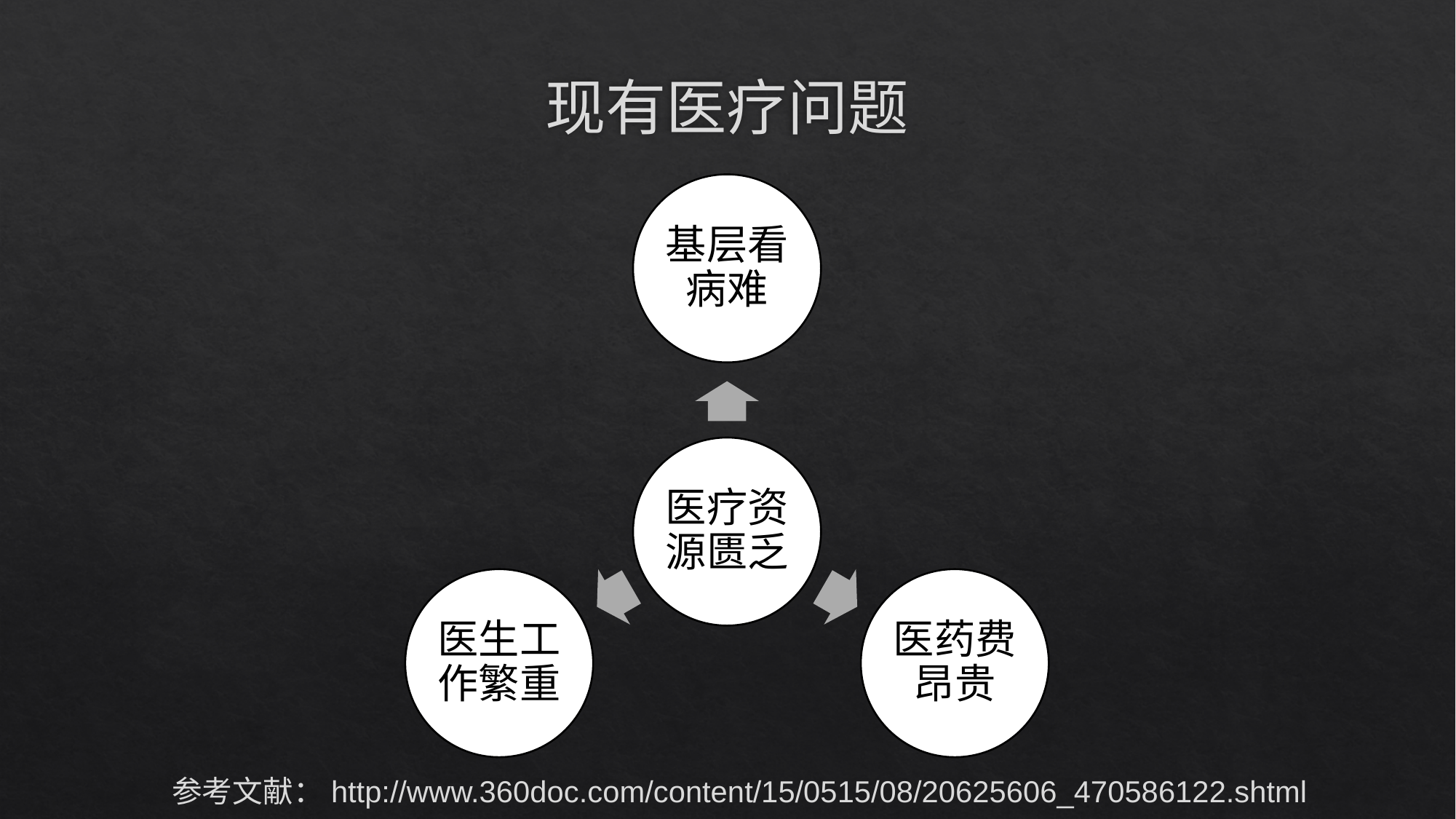

# 现有医疗问题
医疗资源匮乏

基层看病难

医药费昂贵

医生工作繁重
      参考文献：http://www.360doc.com/content/15/0515/08/20625606_470586122.shtml